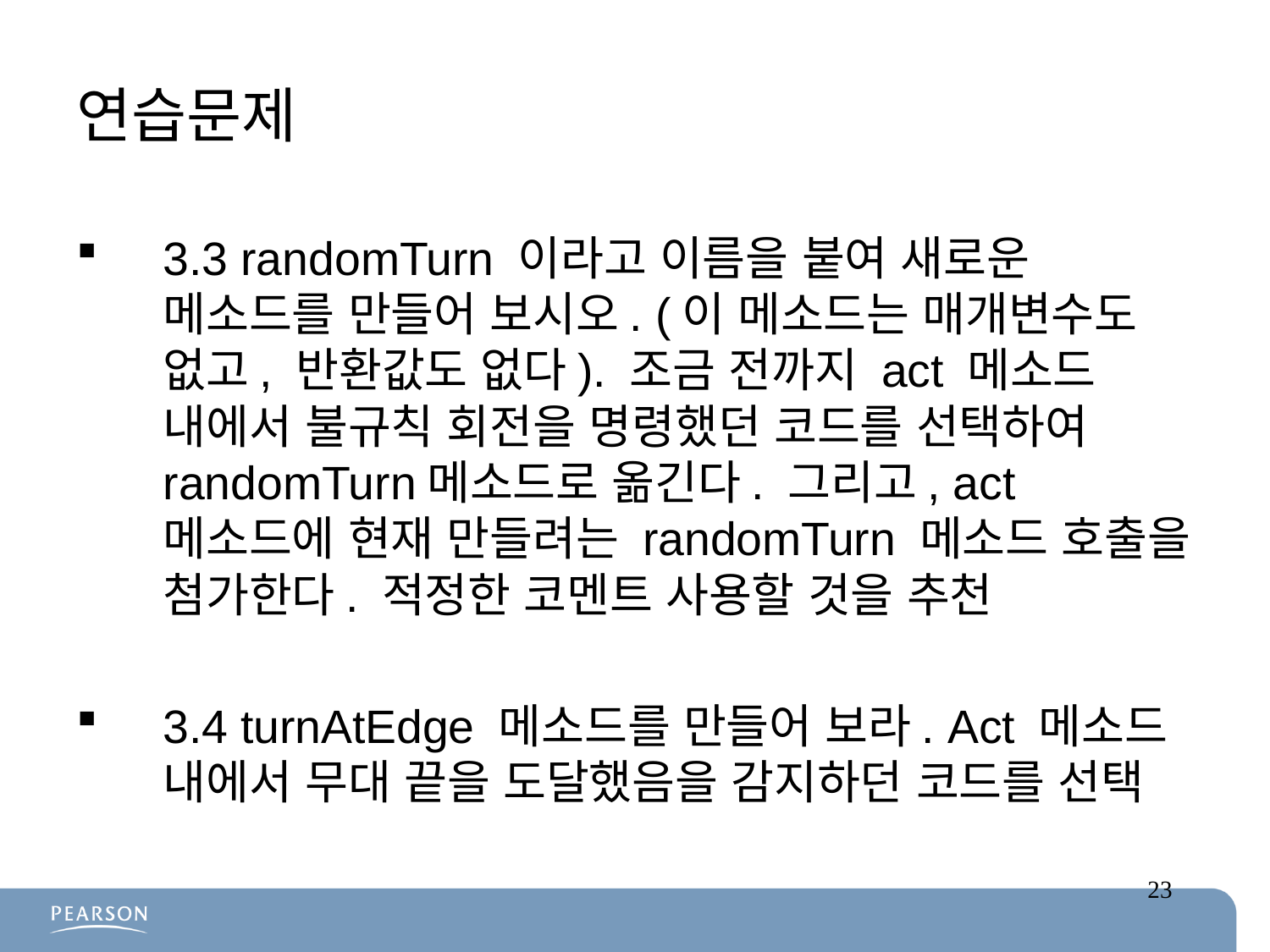

# 연습문제
3.3 randomTurn 이라고 이름을 붙여 새로운 메소드를 만들어 보시오. (이 메소드는 매개변수도 없고, 반환값도 없다). 조금 전까지 act 메소드 내에서 불규칙 회전을 명령했던 코드를 선택하여 randomTurn메소드로 옮긴다. 그리고, act 메소드에 현재 만들려는 randomTurn 메소드 호출을 첨가한다. 적정한 코멘트 사용할 것을 추천

3.4 turnAtEdge 메소드를 만들어 보라. Act 메소드 내에서 무대 끝을 도달했음을 감지하던 코드를 선택

23